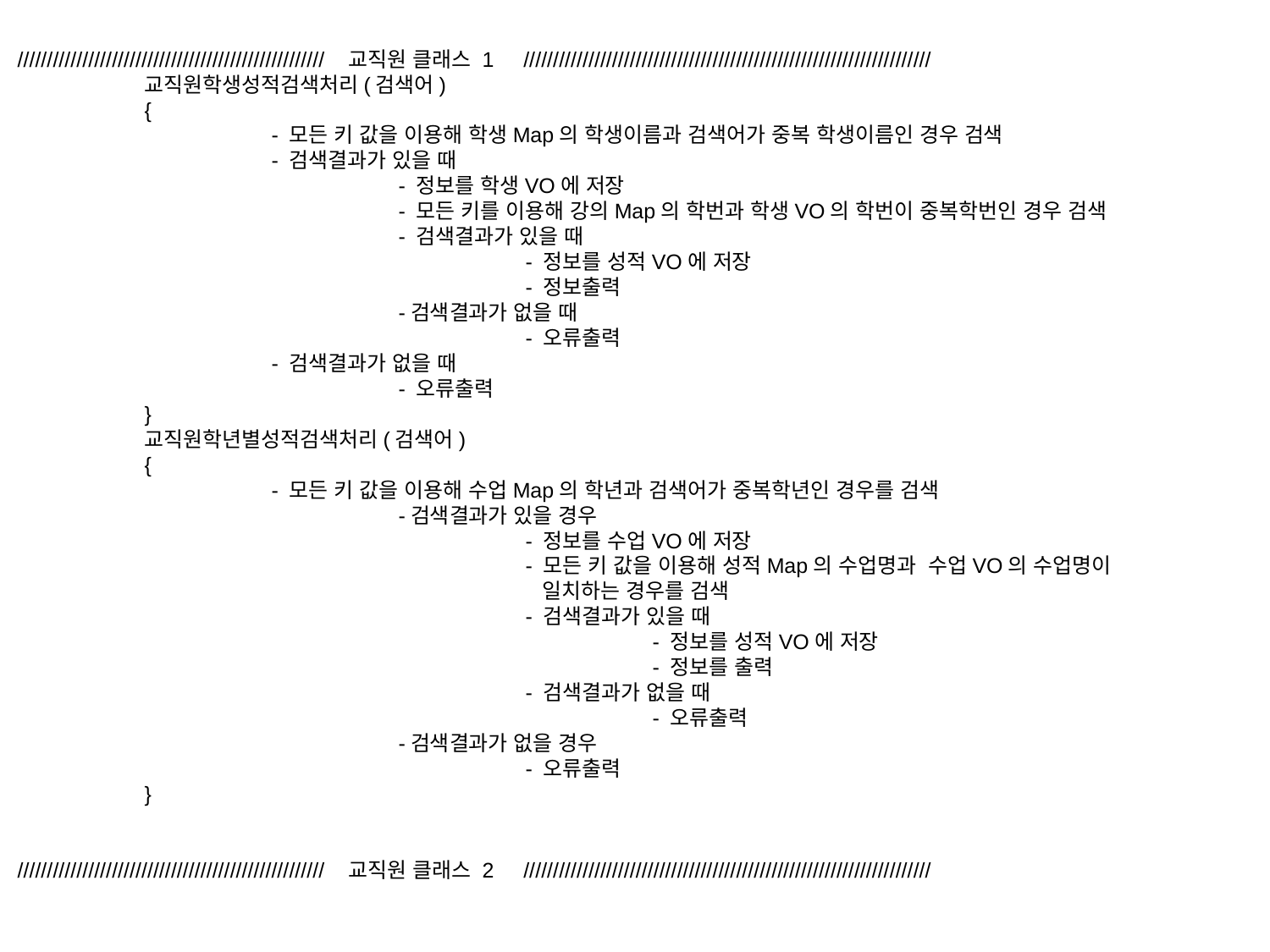

////////////////////////////////////////////////////   교직원 클래스 1     /////////////////////////////////////////////////////////////////////
	교직원학생성적검색처리(검색어)
	{
		- 모든 키 값을 이용해 학생Map의 학생이름과 검색어가 중복 학생이름인 경우 검색
		- 검색결과가 있을 때
			- 정보를 학생VO에 저장
			- 모든 키를 이용해 강의Map의 학번과 학생VO의 학번이 중복학번인 경우 검색
			- 검색결과가 있을 때
				- 정보를 성적VO에 저장
				- 정보출력
			-검색결과가 없을 때
				- 오류출력
		- 검색결과가 없을 때
			- 오류출력
	}
	교직원학년별성적검색처리(검색어)
	{
		- 모든 키 값을 이용해 수업Map의 학년과 검색어가 중복학년인 경우를 검색
			-검색결과가 있을 경우
				- 정보를 수업VO에 저장
				- 모든 키 값을 이용해 성적Map의 수업명과  수업VO의 수업명이
				  일치하는 경우를 검색
				- 검색결과가 있을 때
					- 정보를 성적VO에 저장
					- 정보를 출력
				- 검색결과가 없을 때
					- 오류출력
			-검색결과가 없을 경우
				- 오류출력
	}

////////////////////////////////////////////////////   교직원 클래스 2     /////////////////////////////////////////////////////////////////////